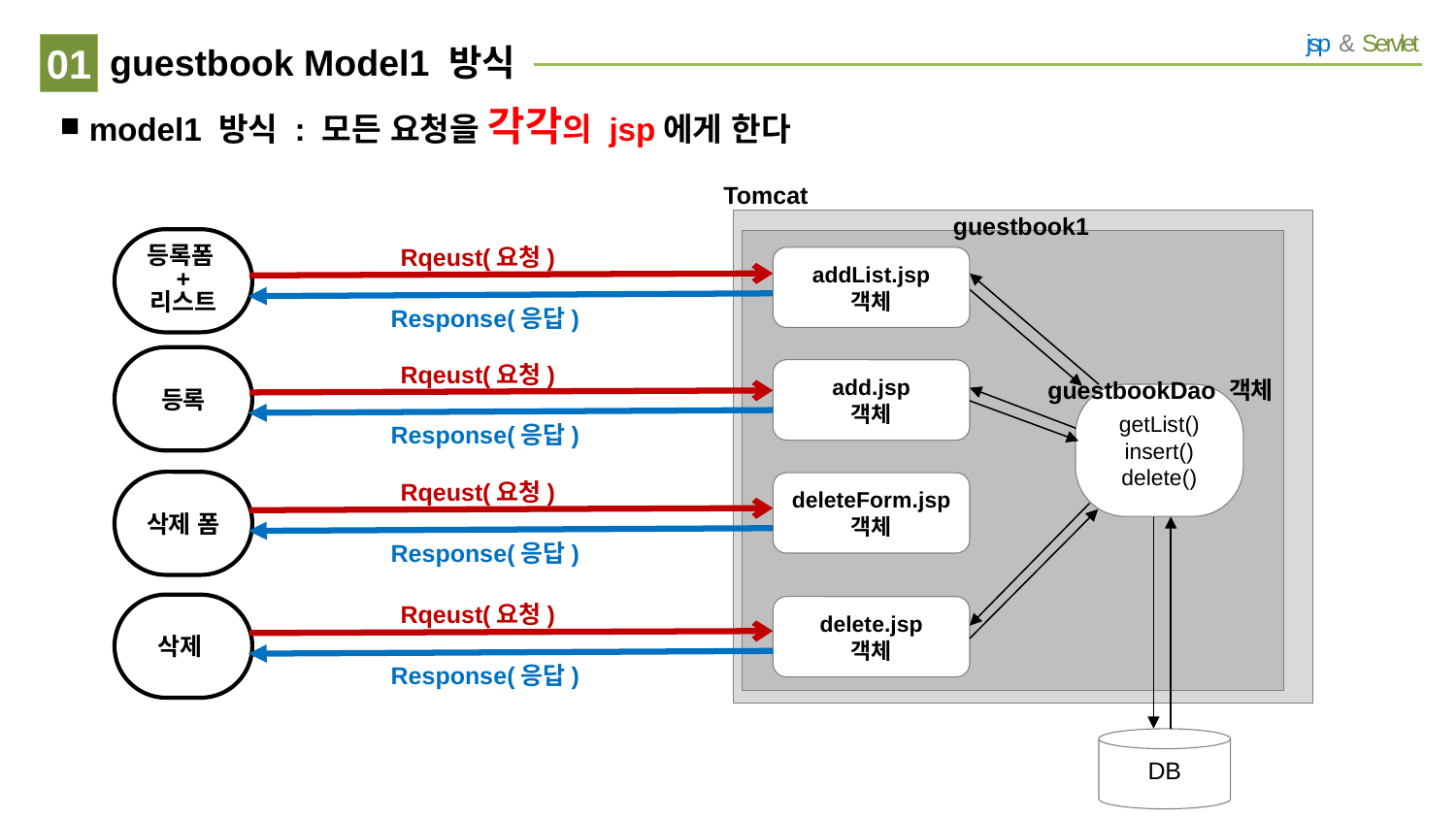

Redirect
01
# guestbook Model1 방식
model1 방식 : 모든 요청을 각각의 jsp에게 한다
Tomcat

guestbook1
등록폼+
리스트
Rqeust(요청)
Response(응답)

addList.jsp
객체
Rqeust(요청)
Response(응답)
등록
add.jsp
객체
guestbookDao 객체
getList()
insert()
delete()
Rqeust(요청)
Response(응답)
삭제 폼
deleteForm.jsp
객체
Rqeust(요청)
Response(응답)
삭제
delete.jsp
객체
DB